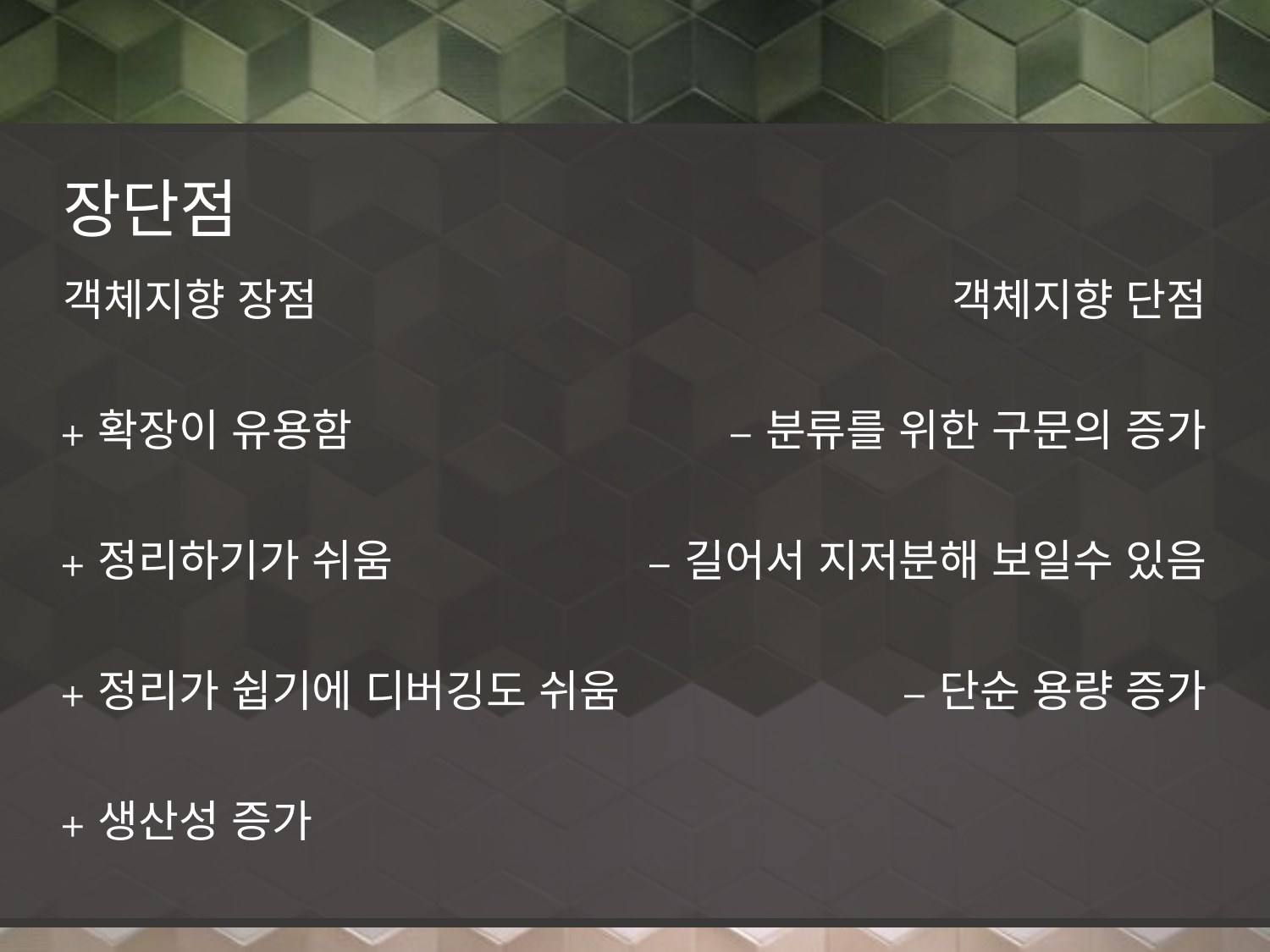

장단점
객체지향 장점

+확장이 유용함

+정리하기가 쉬움

+정리가 쉽기에 디버깅도 쉬움

+생산성 증가
객체지향 단점

-분류를 위한 구문의 증가

-길어서 지저분해 보일수 있음

-단순 용량 증가